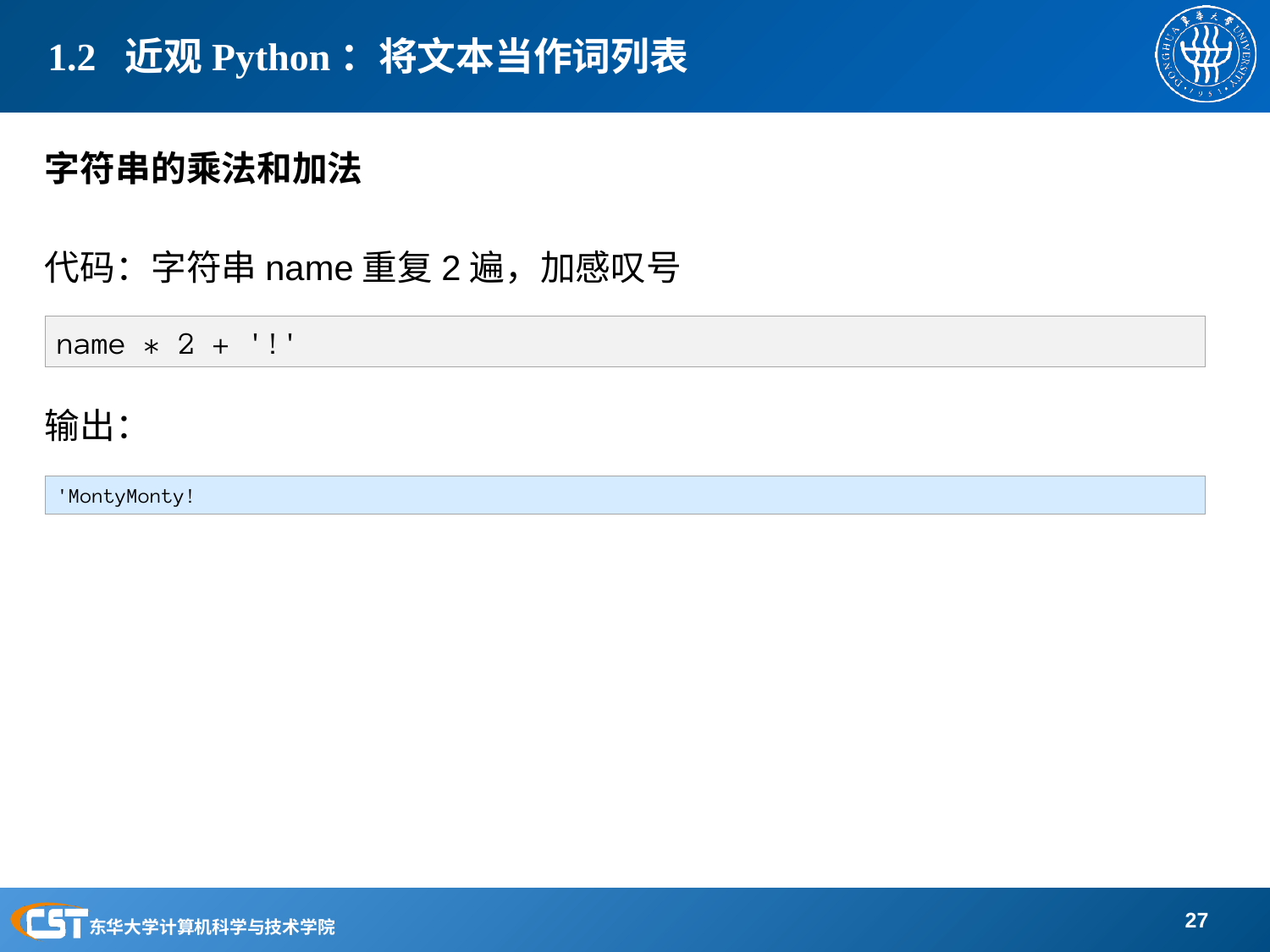

# 1.2  近观Python：将文本当作词列表
字符串的乘法和加法

代码：字符串name重复2遍，加感叹号

输出：
name * 2 + '!'
'MontyMonty!